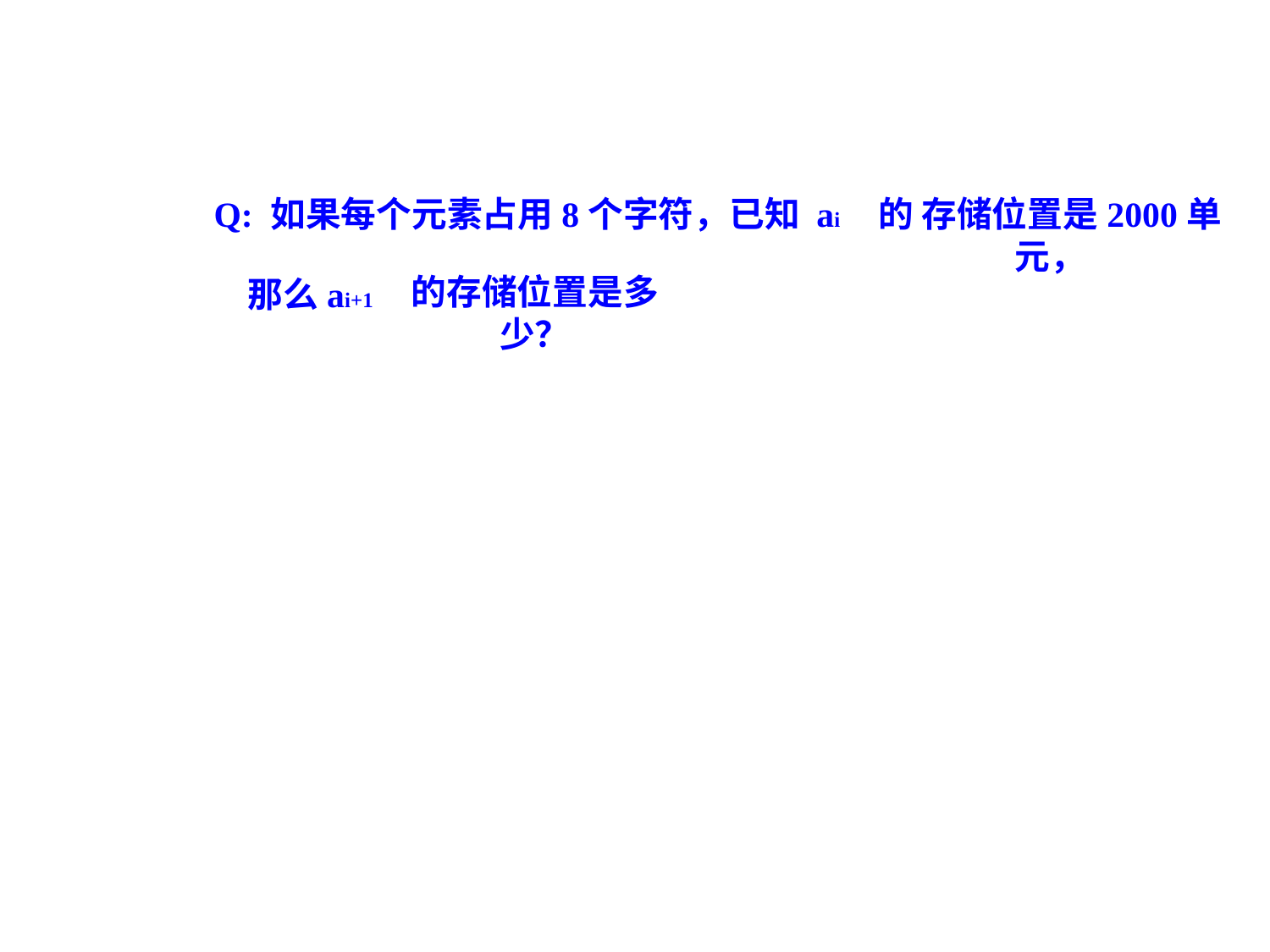

Q: 如果每个元素占用8个字符，已知 ai
的 存储位置是2000单元，
的存储位置是多少？
那么ai+1